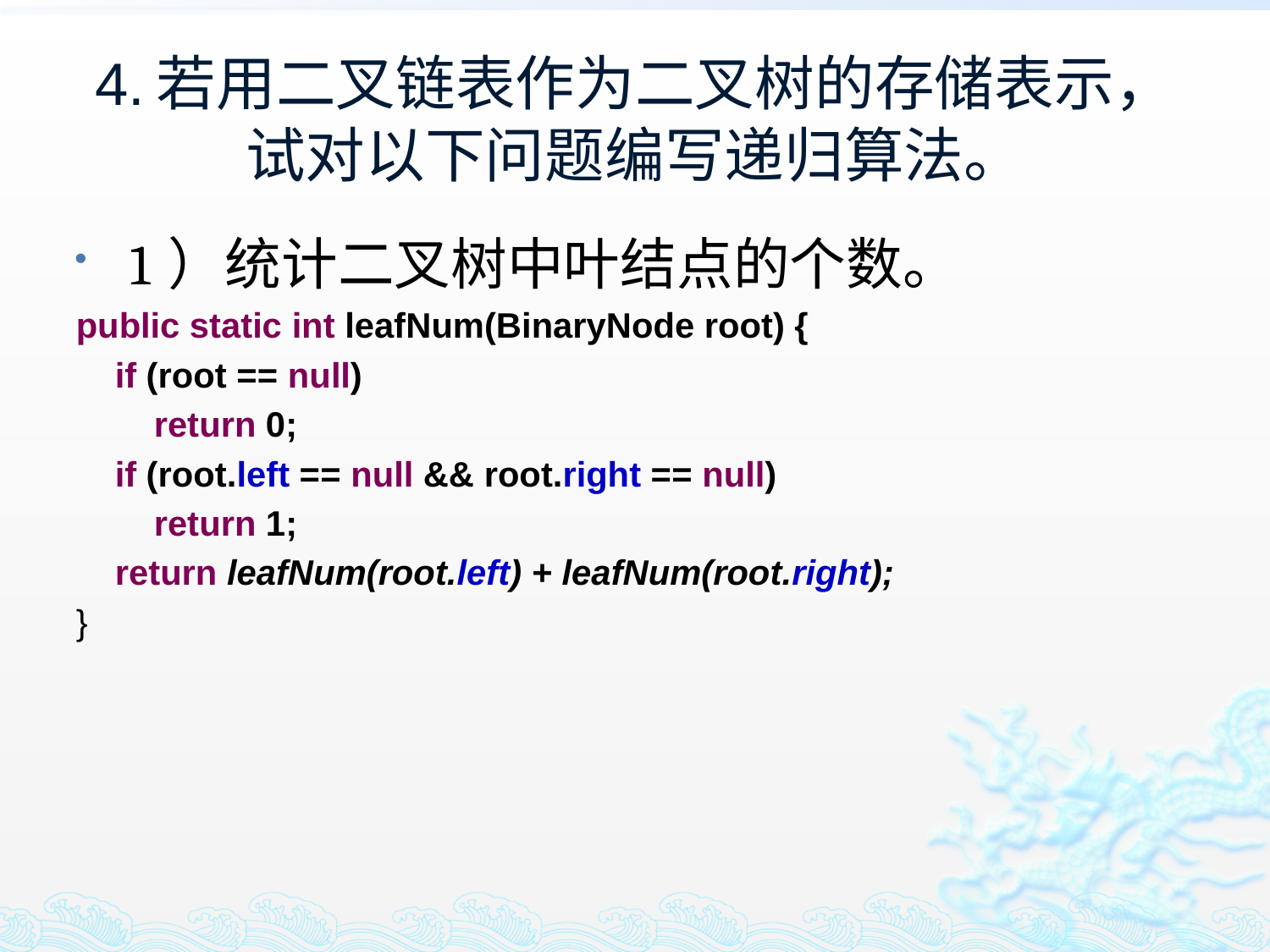

# 4.若用二叉链表作为二叉树的存储表示，试对以下问题编写递归算法。
1）统计二叉树中叶结点的个数。
public static int leafNum(BinaryNode root) {
    if (root == null)
        return 0;
    if (root.left == null && root.right == null)
        return 1;
    return leafNum(root.left) + leafNum(root.right);
}